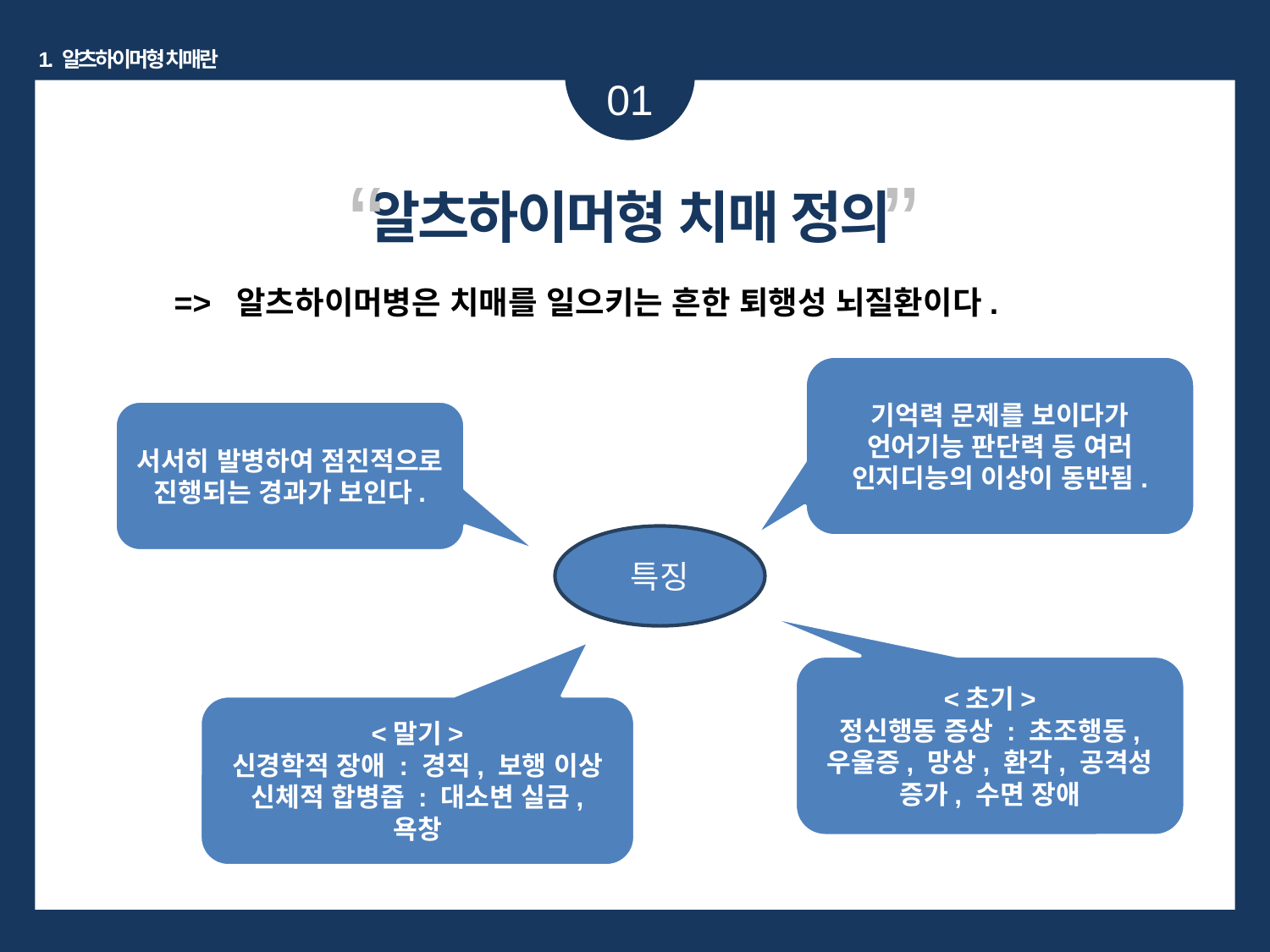

1. 알츠하이머형 치매란
01

“                 ”
알츠하이머형 치매 정의
   =>  알츠하이머병은 치매를 일으키는 흔한 퇴행성 뇌질환이다.
기억력 문제를 보이다가 언어기능 판단력 등 여러 인지디능의 이상이 동반됨.
서서히 발병하여 점진적으로 진행되는 경과가 보인다.
특징
<초기>
정신행동 증상 : 초조행동, 우울증, 망상, 환각, 공격성 증가, 수면 장애
<말기>
신경학적 장애 : 경직, 보행 이상
신체적 합병즙 : 대소변 실금, 욕창